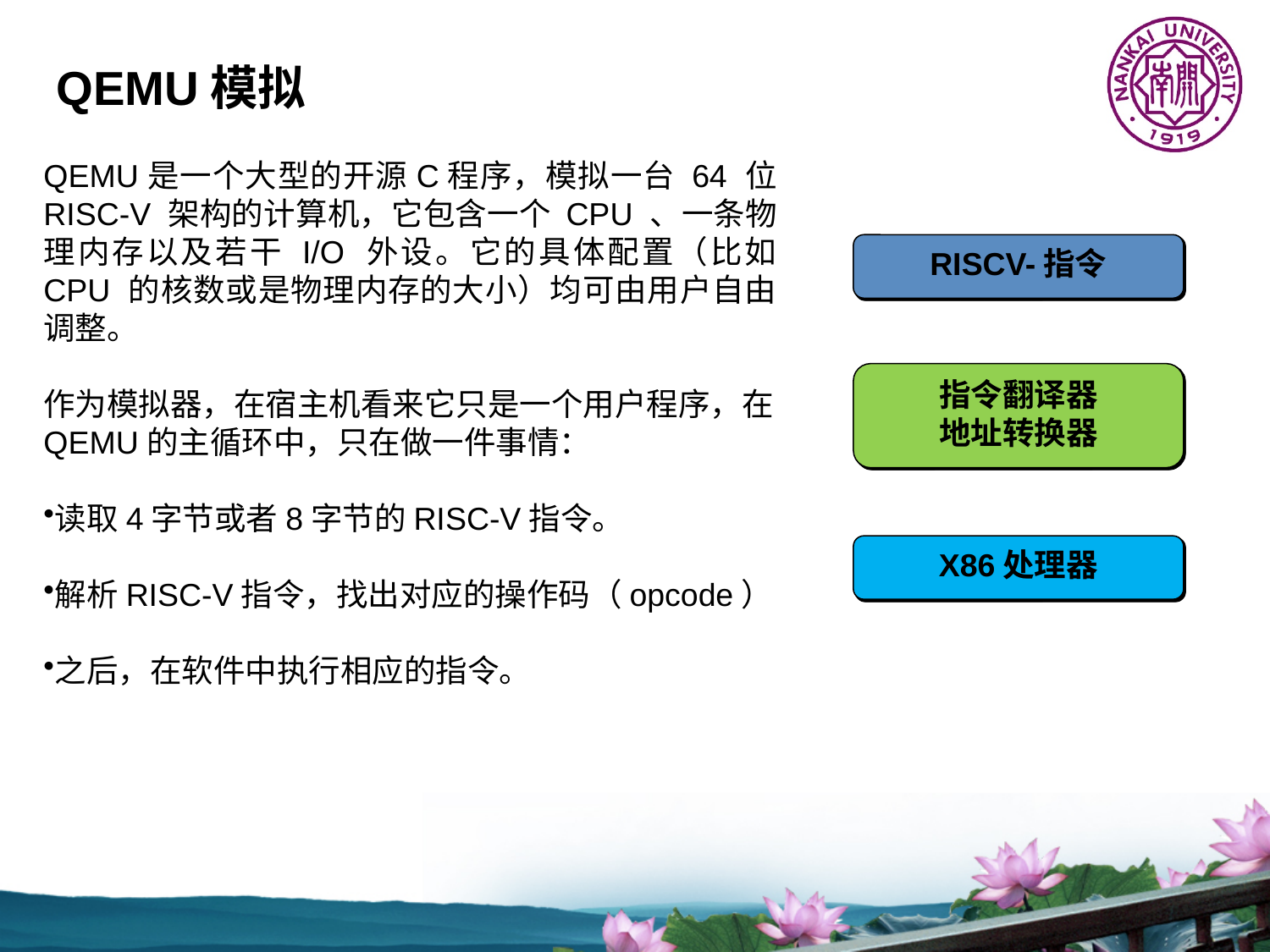

# QEMU模拟
QEMU是一个大型的开源C程序，模拟一台 64 位 RISC-V 架构的计算机，它包含一个 CPU 、一条物理内存以及若干 I/O 外设。它的具体配置（比如 CPU 的核数或是物理内存的大小）均可由用户自由调整。

作为模拟器，在宿主机看来它只是一个用户程序，在QEMU的主循环中，只在做一件事情：
读取4字节或者8字节的RISC-V指令。
解析RISC-V指令，找出对应的操作码（opcode）
之后，在软件中执行相应的指令。

RISCV-指令
指令翻译器
地址转换器
X86处理器